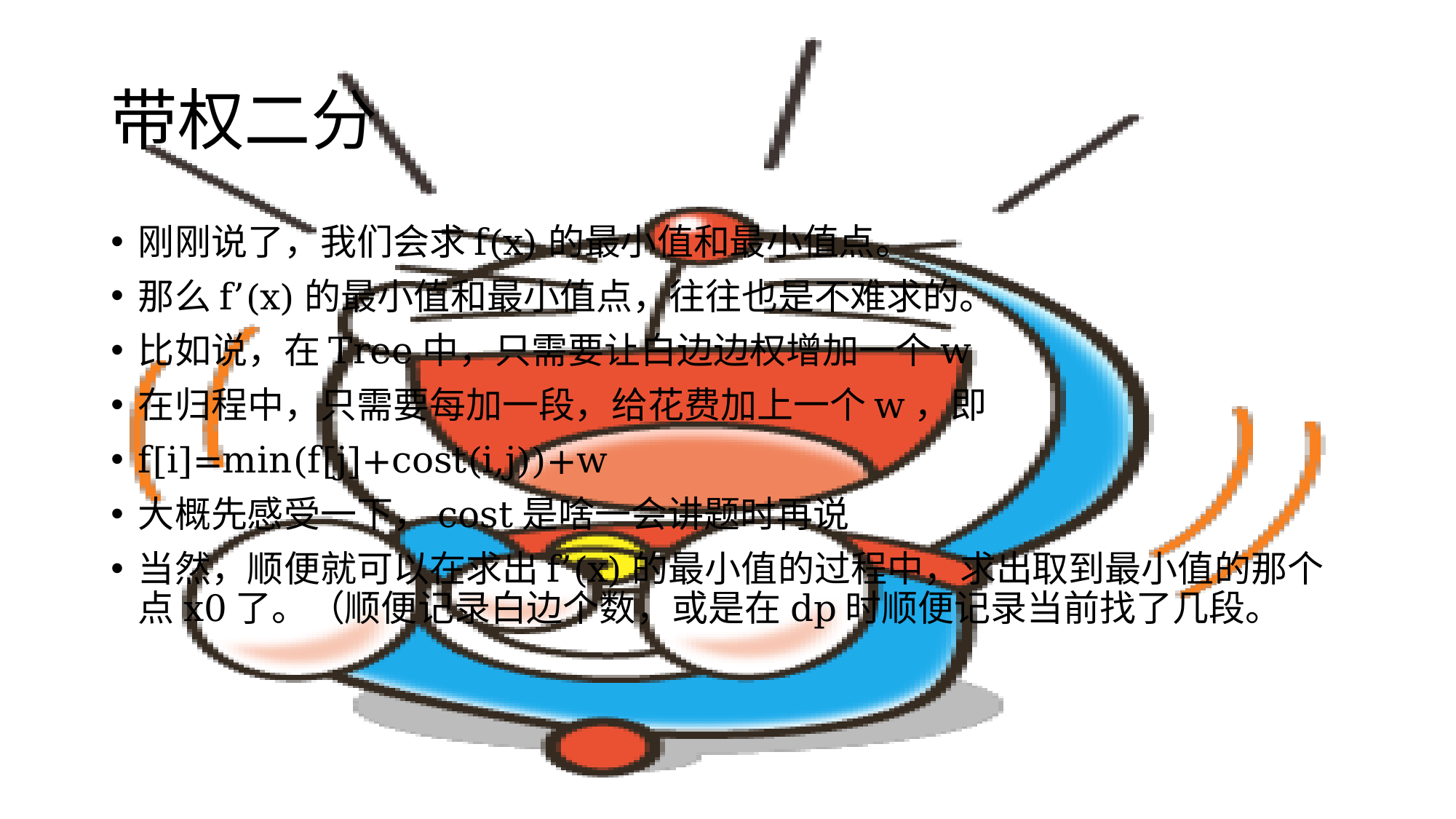

# 带权二分
刚刚说了，我们会求f(x)的最小值和最小值点。
那么f’(x)的最小值和最小值点，往往也是不难求的。
比如说，在Tree中，只需要让白边边权增加一个w
在归程中，只需要每加一段，给花费加上一个w，即
f[i]=min(f[j]+cost(i,j))+w
大概先感受一下，cost是啥一会讲题时再说
当然，顺便就可以在求出f’(x)的最小值的过程中，求出取到最小值的那个点x0了。（顺便记录白边个数，或是在dp时顺便记录当前找了几段。